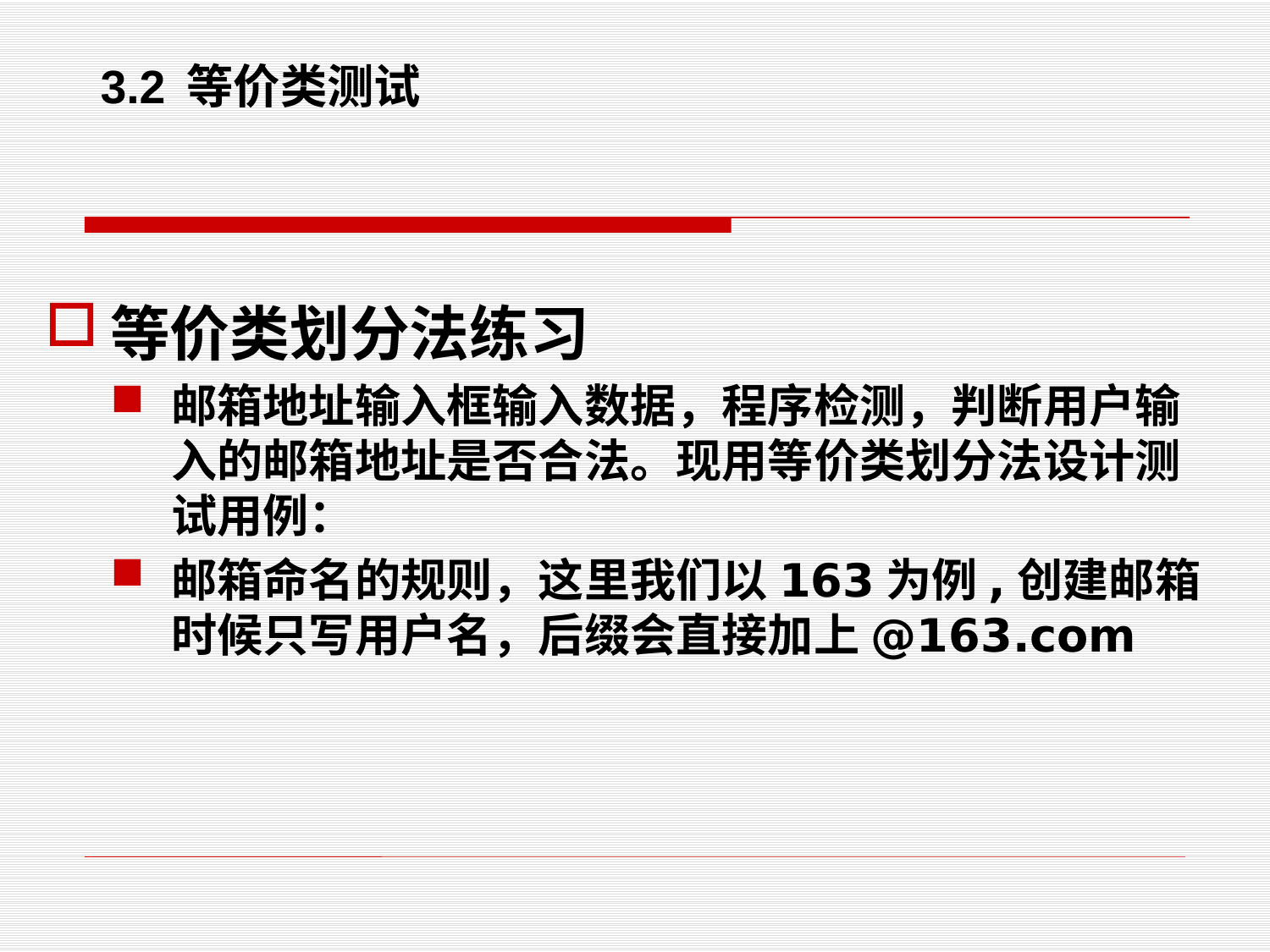

3.2 等价类测试
等价类划分法练习
邮箱地址输入框输入数据，程序检测，判断用户输入的邮箱地址是否合法。现用等价类划分法设计测试用例：
邮箱命名的规则，这里我们以163为例,创建邮箱时候只写用户名，后缀会直接加上@163.com